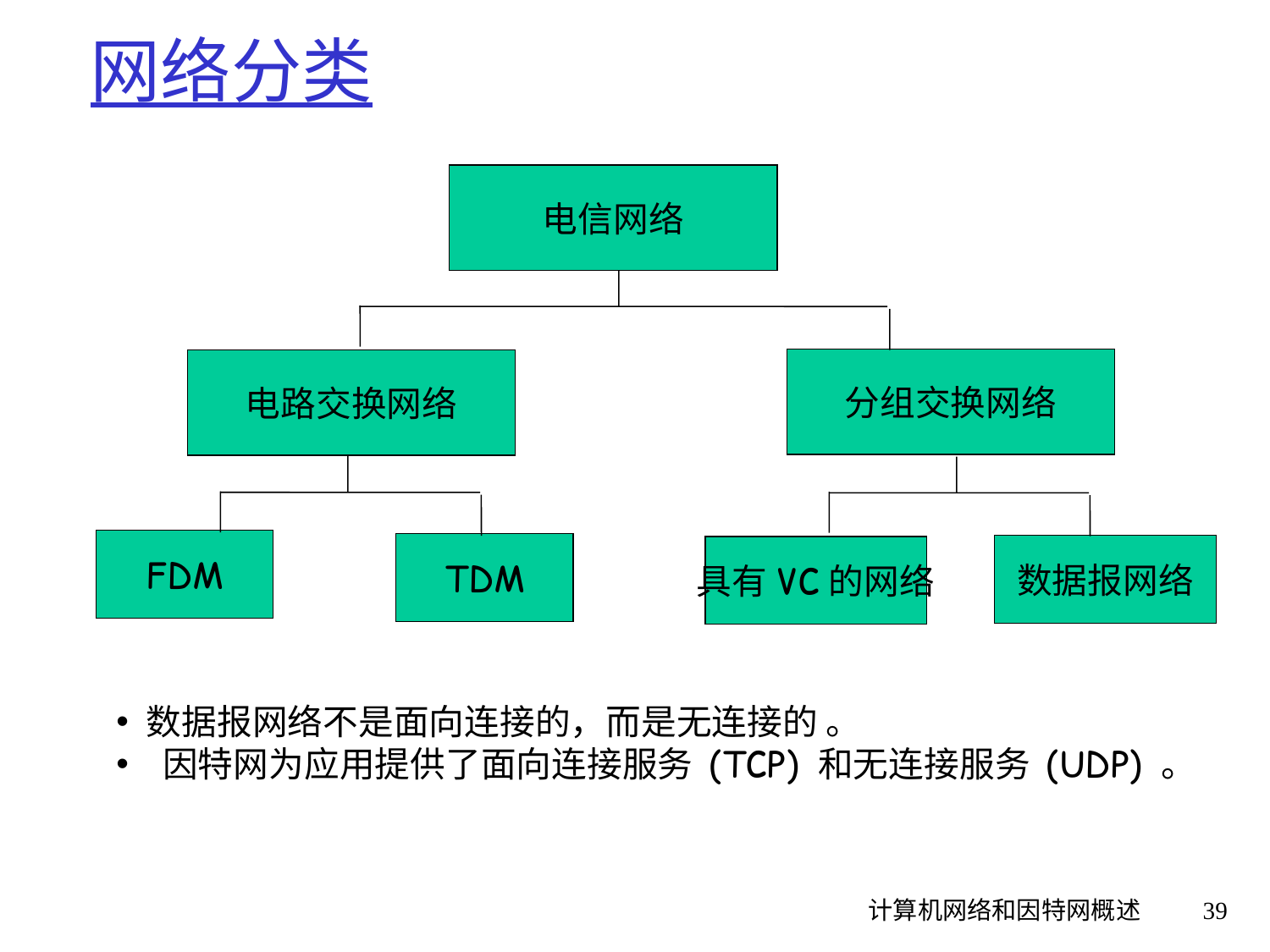

# 网络分类
电信网络

分组交换网络

数据报网络
具有VC的网络
电路交换网络

FDM
TDM
数据报网络不是面向连接的，而是无连接的 。
 因特网为应用提供了面向连接服务 (TCP) 和无连接服务 (UDP) 。
计算机网络和因特网概述
39